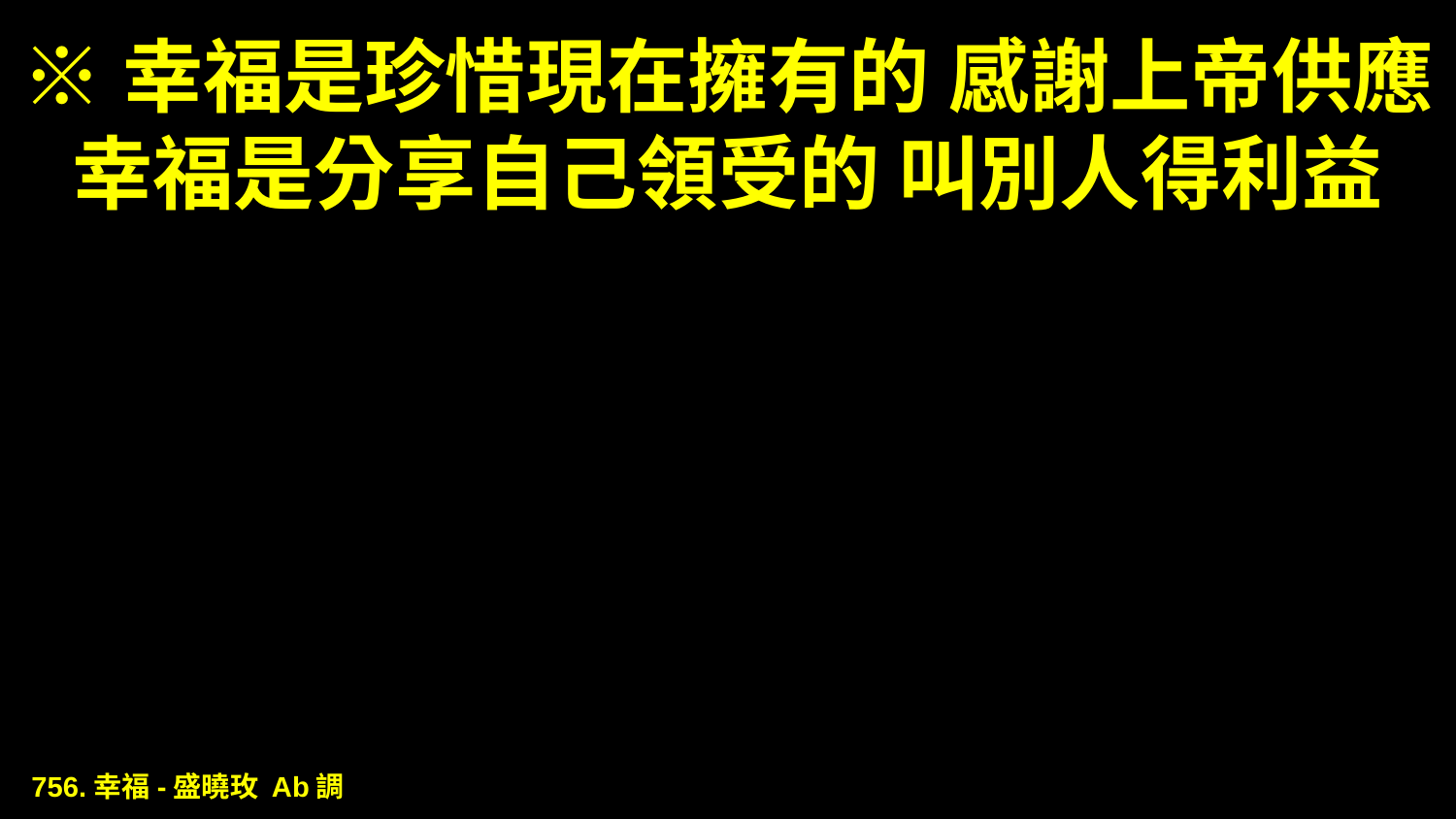

# ※幸福是珍惜現在擁有的 感謝上帝供應 幸福是分享自己領受的 叫別人得利益
756.幸福-盛曉玫 Ab調